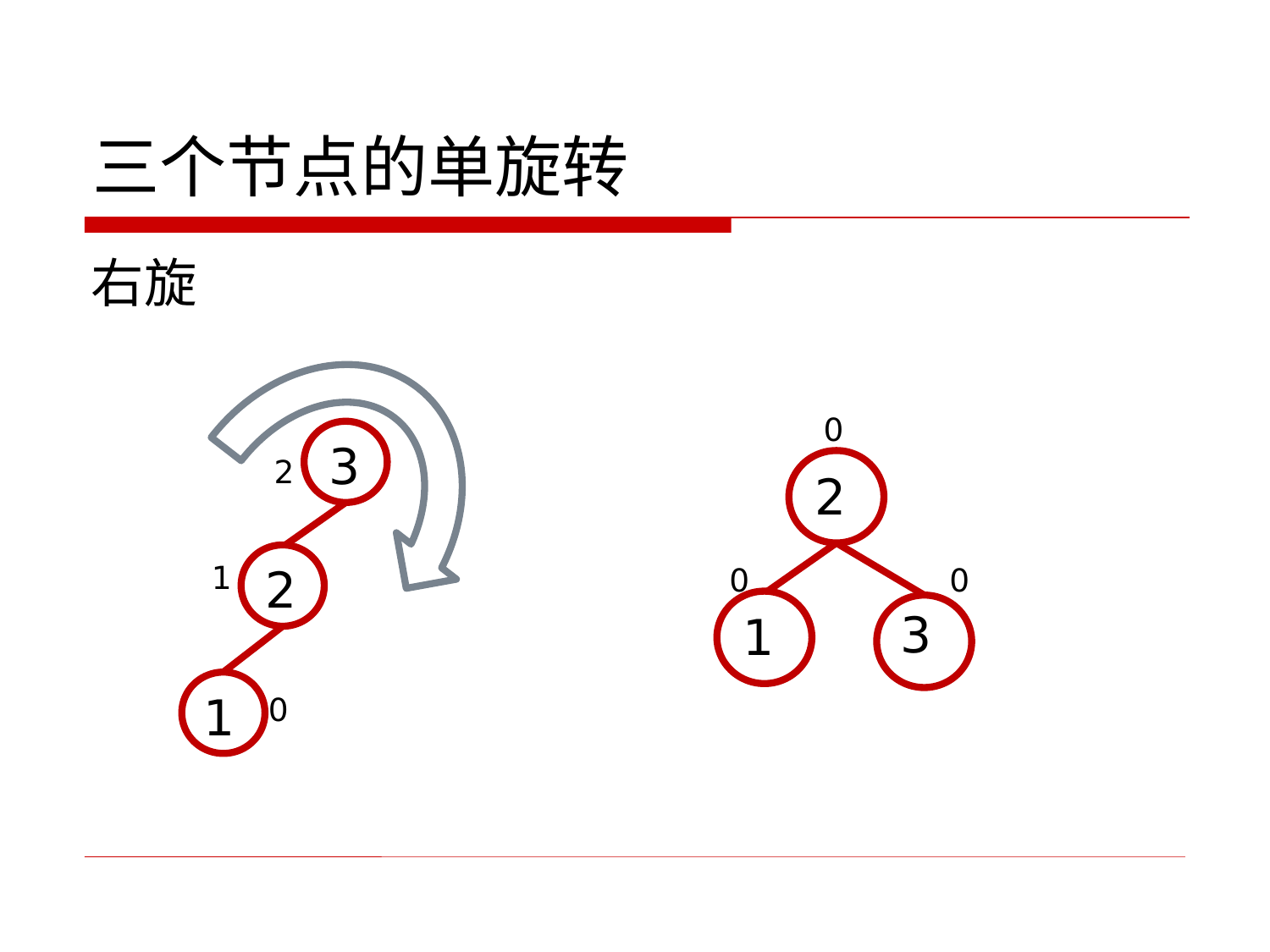

# 三个节点的单旋转
右旋

0

2

3
1

0
0

3

2

1

2
1
0